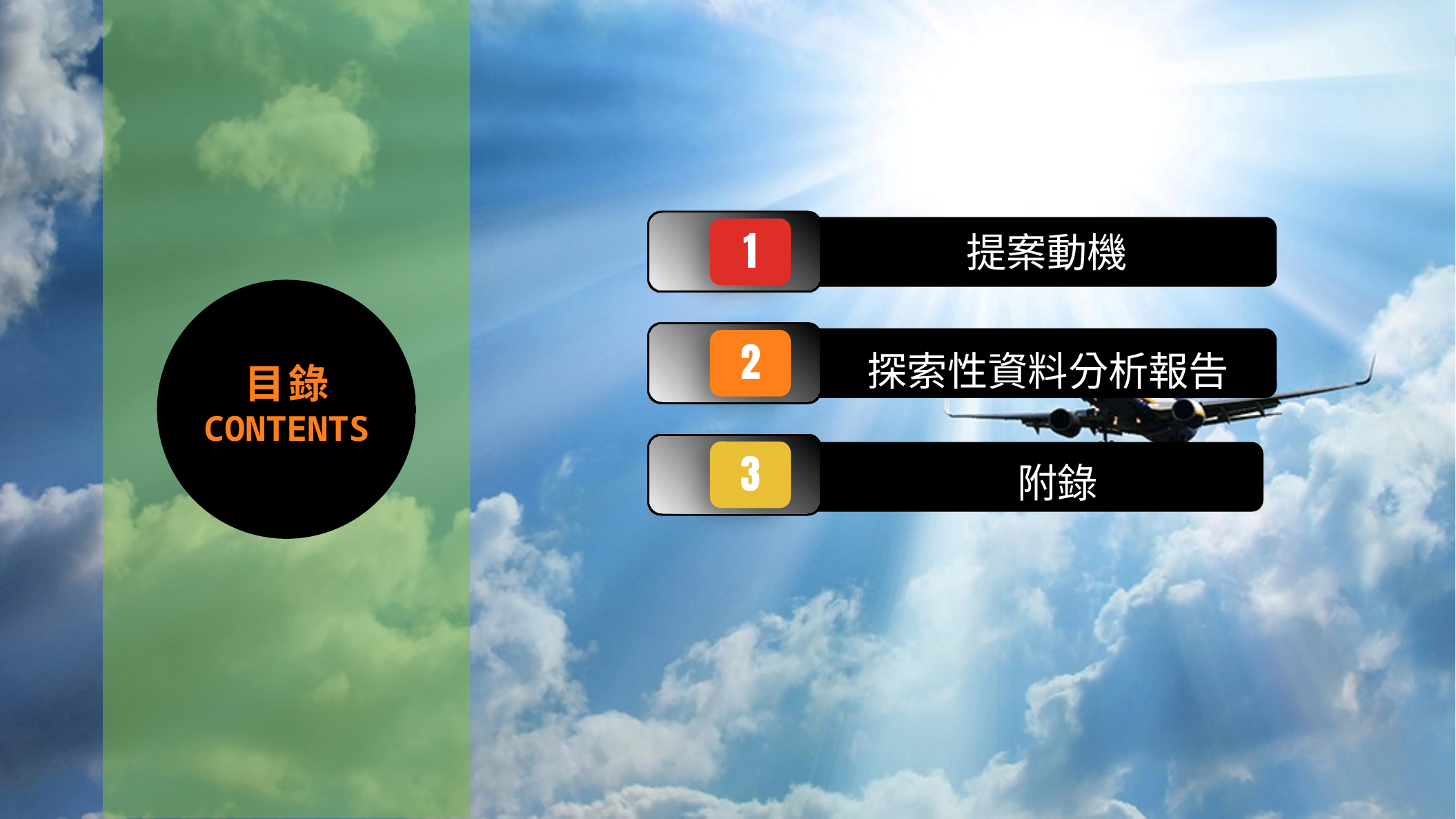

1
提案動機

目錄
contents

2
探索性資料分析報告

3

附錄